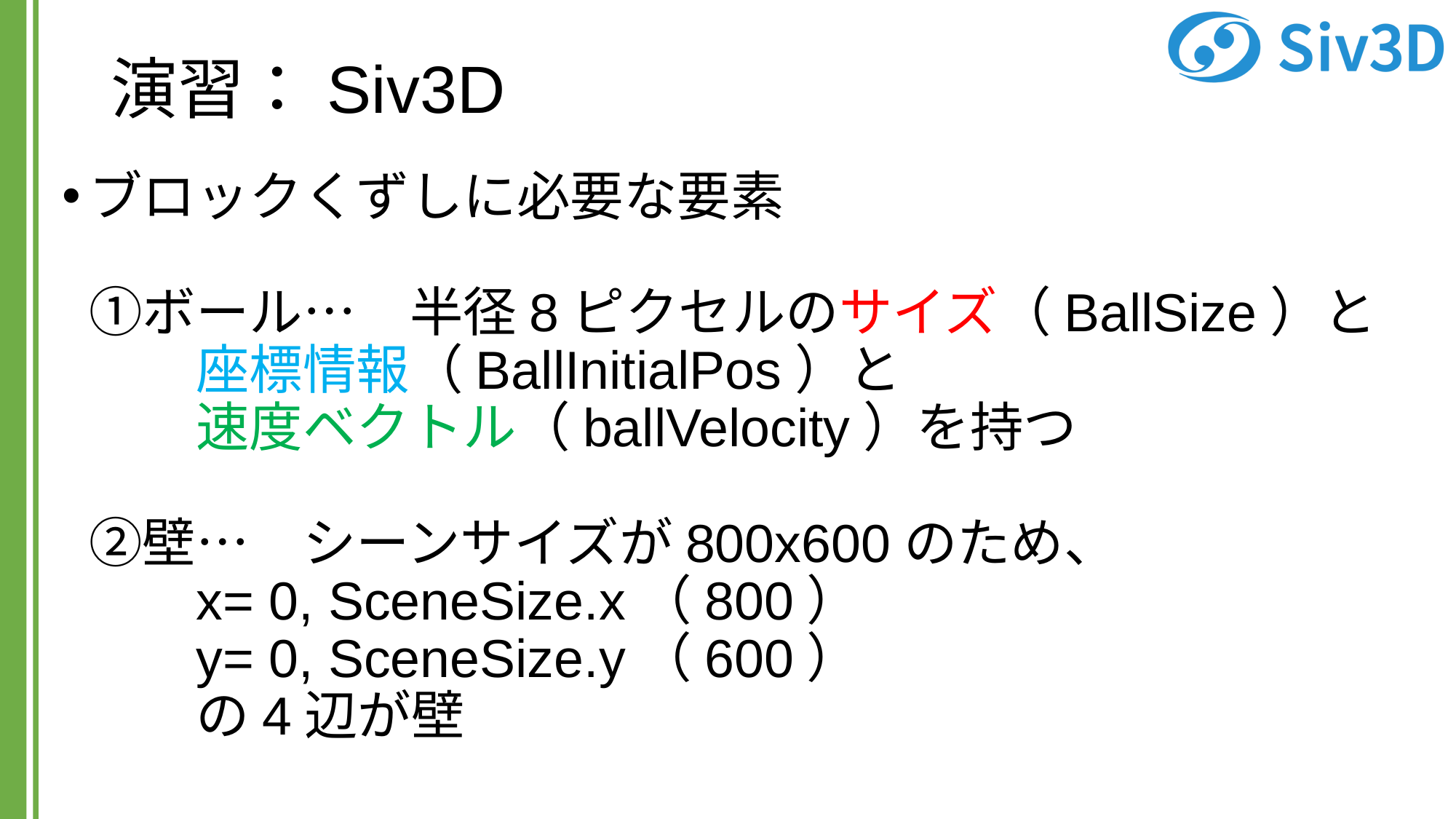

# 演習：Siv3D
ブロックくずしに必要な要素
①ボール	…	半径8ピクセルのサイズ（BallSize）と
				座標情報（BallInitialPos）と
				速度ベクトル（ballVelocity）を持つ
②壁		…	シーンサイズが800x600のため、
				x= 0, SceneSize.x（800）
				y= 0, SceneSize.y（600）
				の4辺が壁の範囲になる